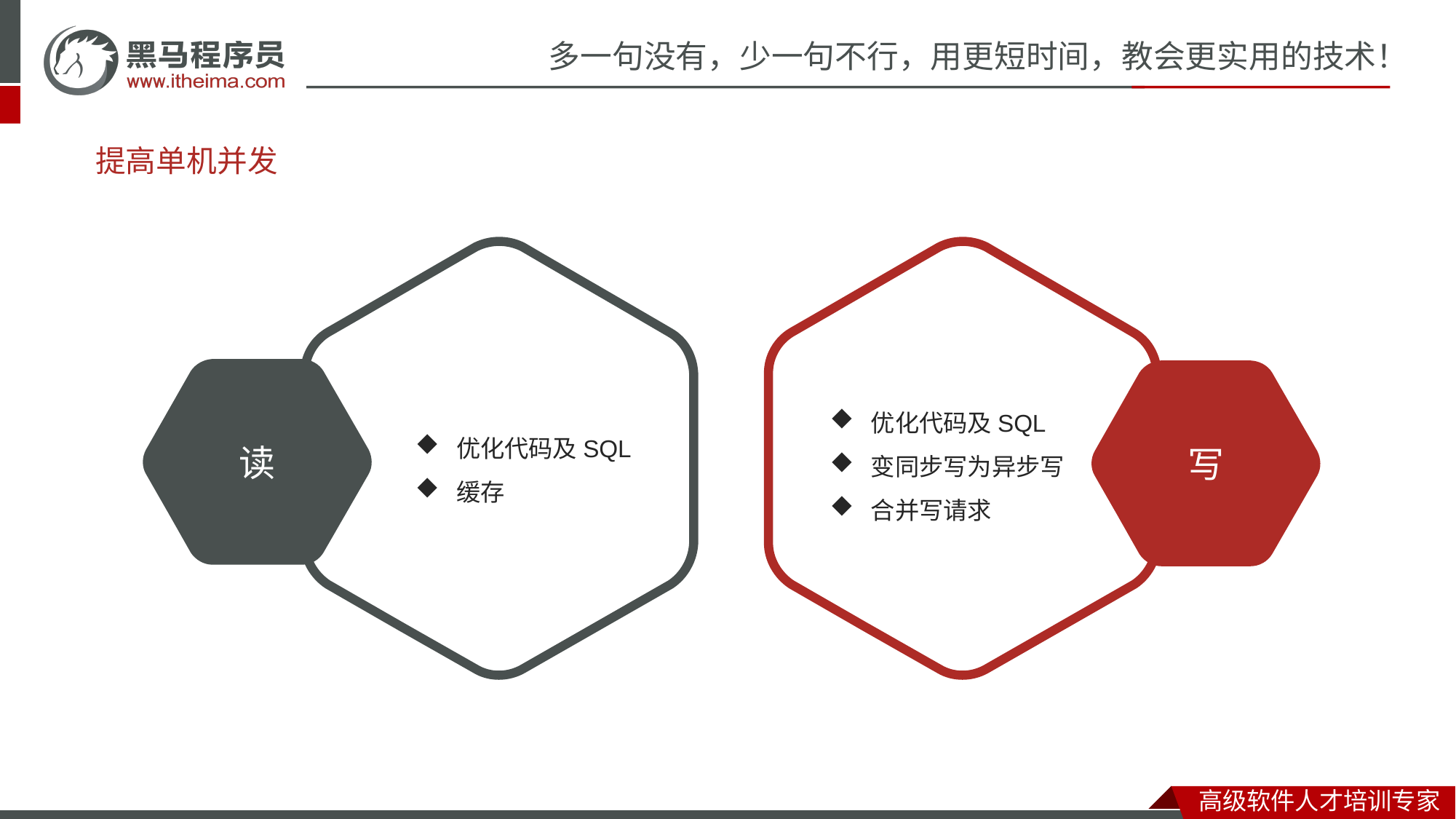

提高单机并发

读
写
优化代码及SQL
变同步写为异步写
合并写请求
优化代码及SQL
缓存